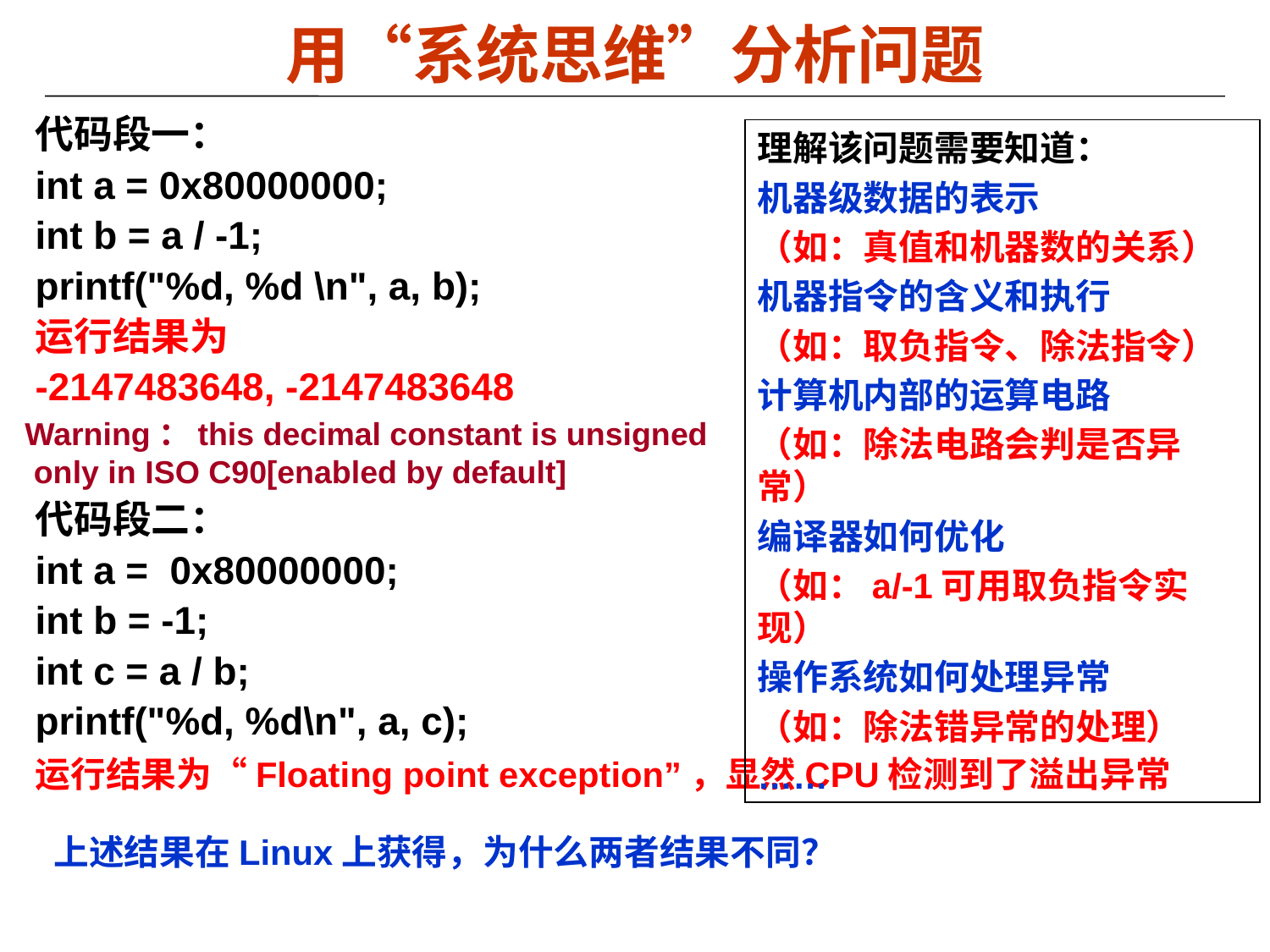

# 用“系统思维”分析问题
代码段一：
int a = 0x80000000;
int b = a / -1;
printf("%d, %d \n", a, b);
运行结果为
-2147483648, -2147483648

代码段二：
int a =  0x80000000;
int b = -1;
int c = a / b;
printf("%d, %d\n", a, c);
运行结果为“Floating point exception”，显然CPU检测到了溢出异常
理解该问题需要知道：
机器级数据的表示
（如：真值和机器数的关系）
机器指令的含义和执行
（如：取负指令、除法指令）
计算机内部的运算电路
（如：除法电路会判是否异常）
编译器如何优化
（如：a/-1可用取负指令实现）
操作系统如何处理异常
（如：除法错异常的处理）
……
Warning：this decimal constant is unsigned
 only in ISO C90[enabled by default]
上述结果在Linux上获得，为什么两者结果不同？